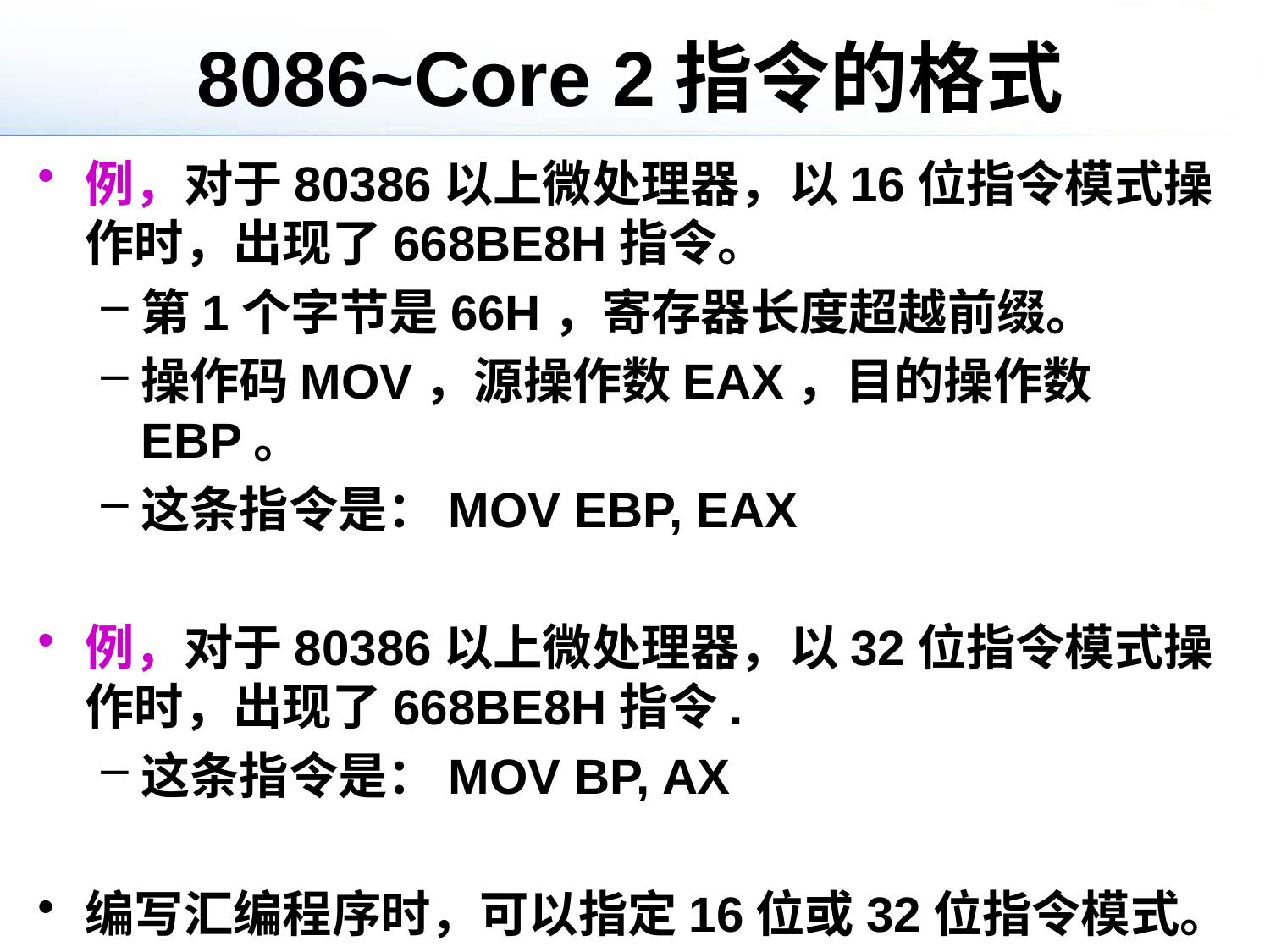

# 8086~Core 2指令的格式
例，对于80386以上微处理器，以16位指令模式操作时，出现了668BE8H指令。
第1个字节是66H，寄存器长度超越前缀。
操作码MOV，源操作数EAX，目的操作数EBP。
这条指令是：MOV EBP, EAX

例，对于80386以上微处理器，以32位指令模式操作时，出现了668BE8H指令.
这条指令是：MOV BP, AX

编写汇编程序时，可以指定16位或32位指令模式。